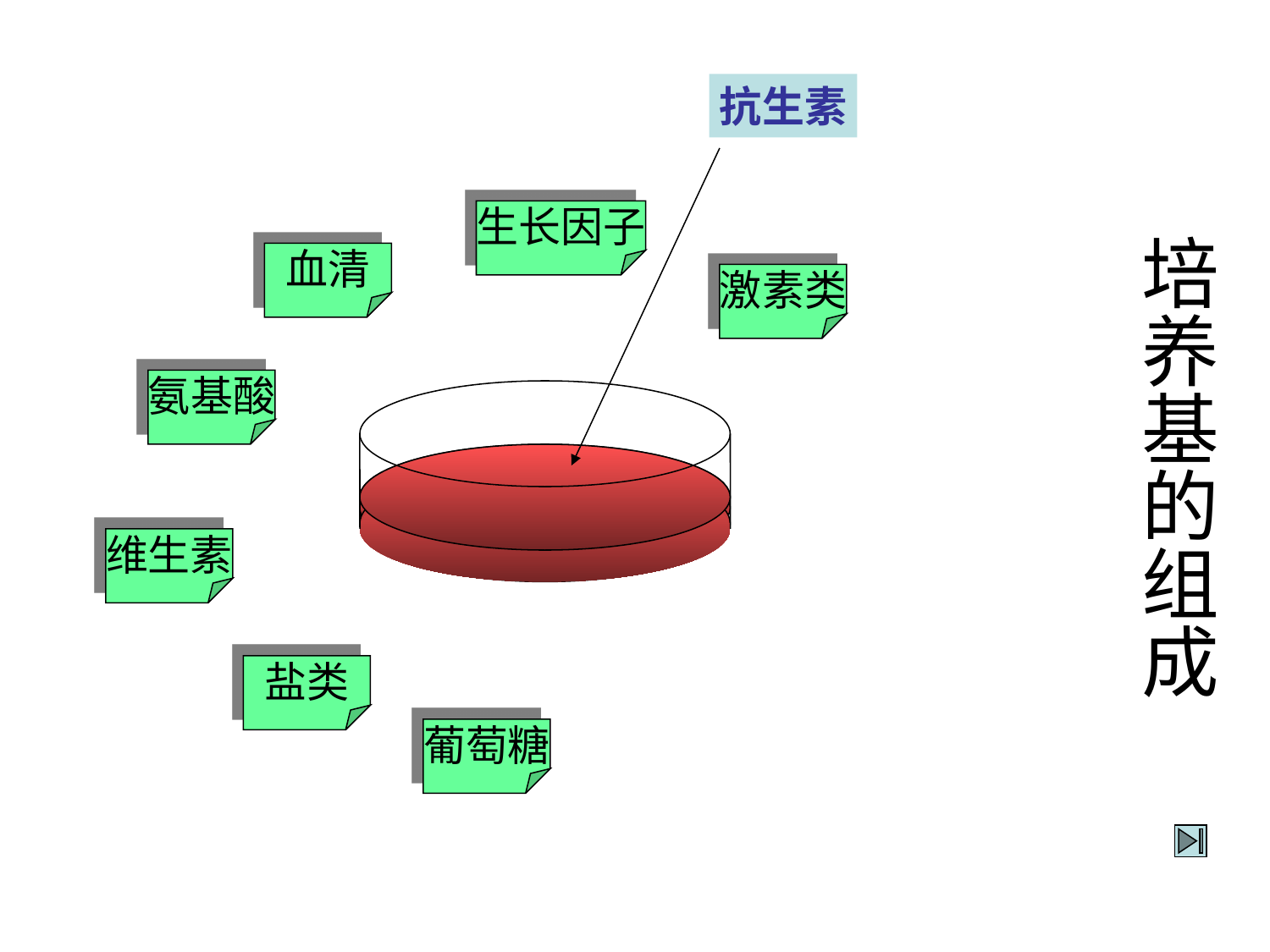

抗生素
# 培养基的组成

生长因子
血清
激素类
氨基酸

维生素
盐类
葡萄糖